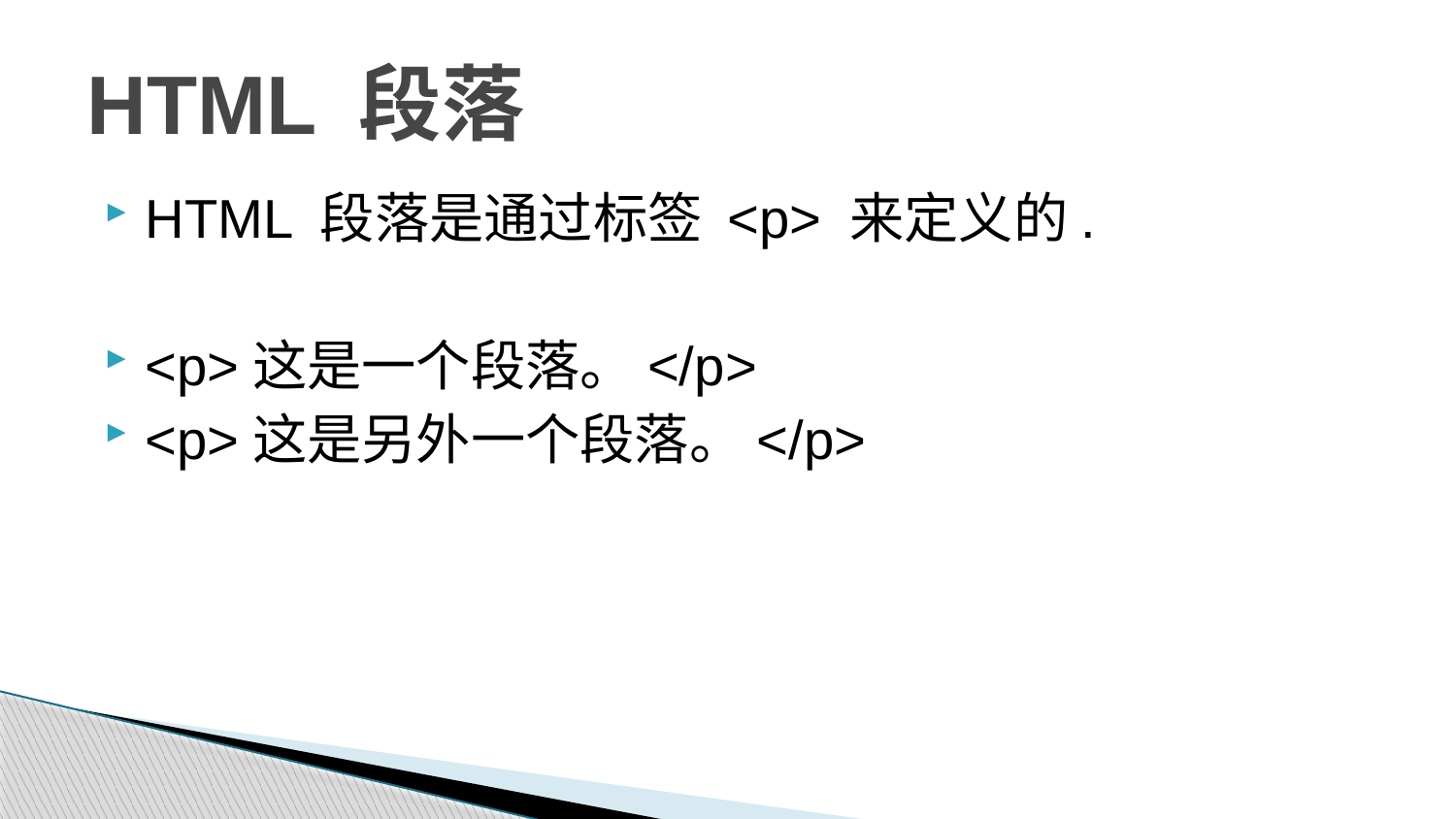

# HTML 段落
HTML 段落是通过标签 <p> 来定义的.

<p>这是一个段落。</p>
<p>这是另外一个段落。</p>